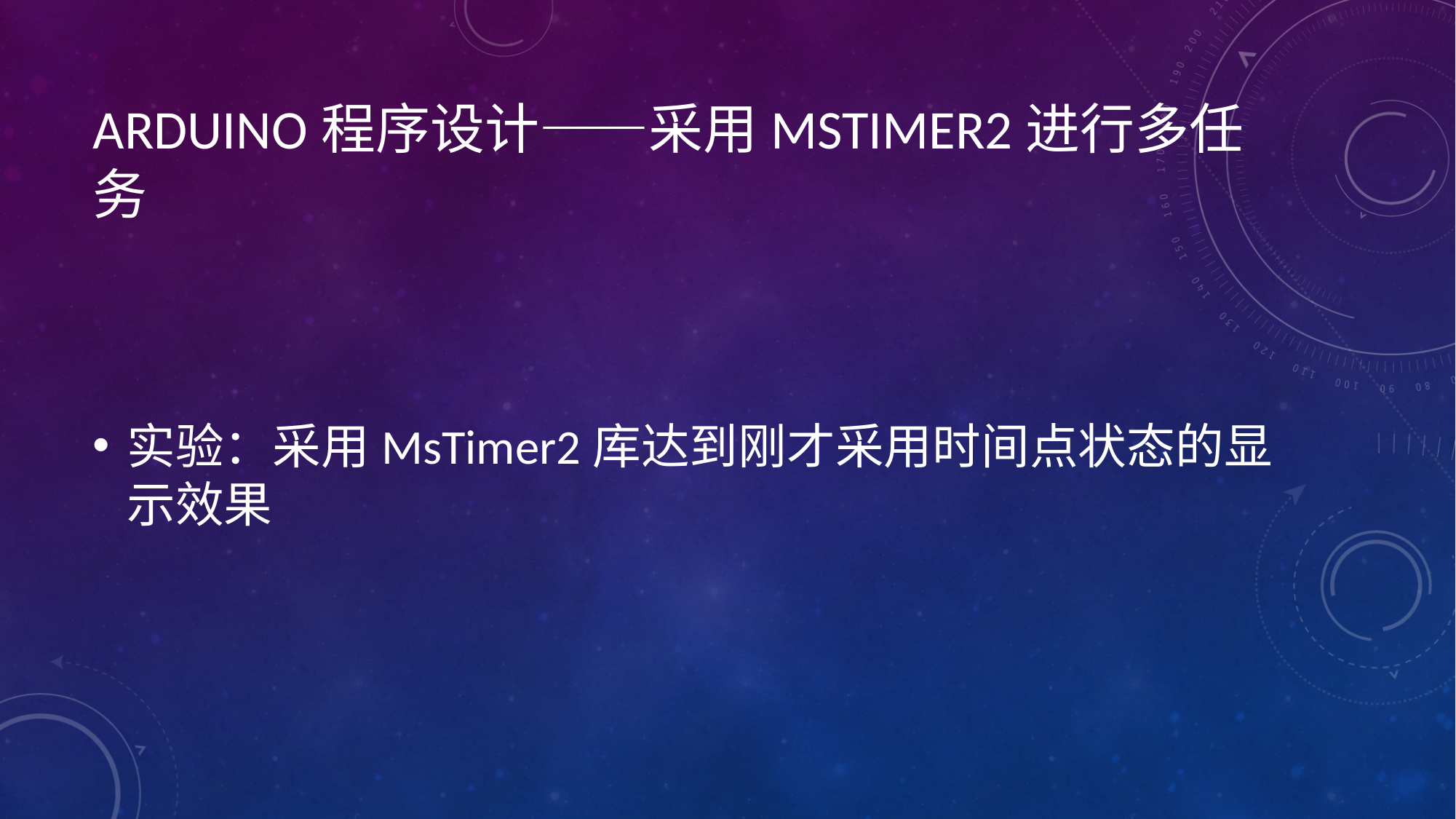

# Arduino程序设计——采用MsTimer2进行多任务
实验：采用MsTimer2库达到刚才采用时间点状态的显示效果